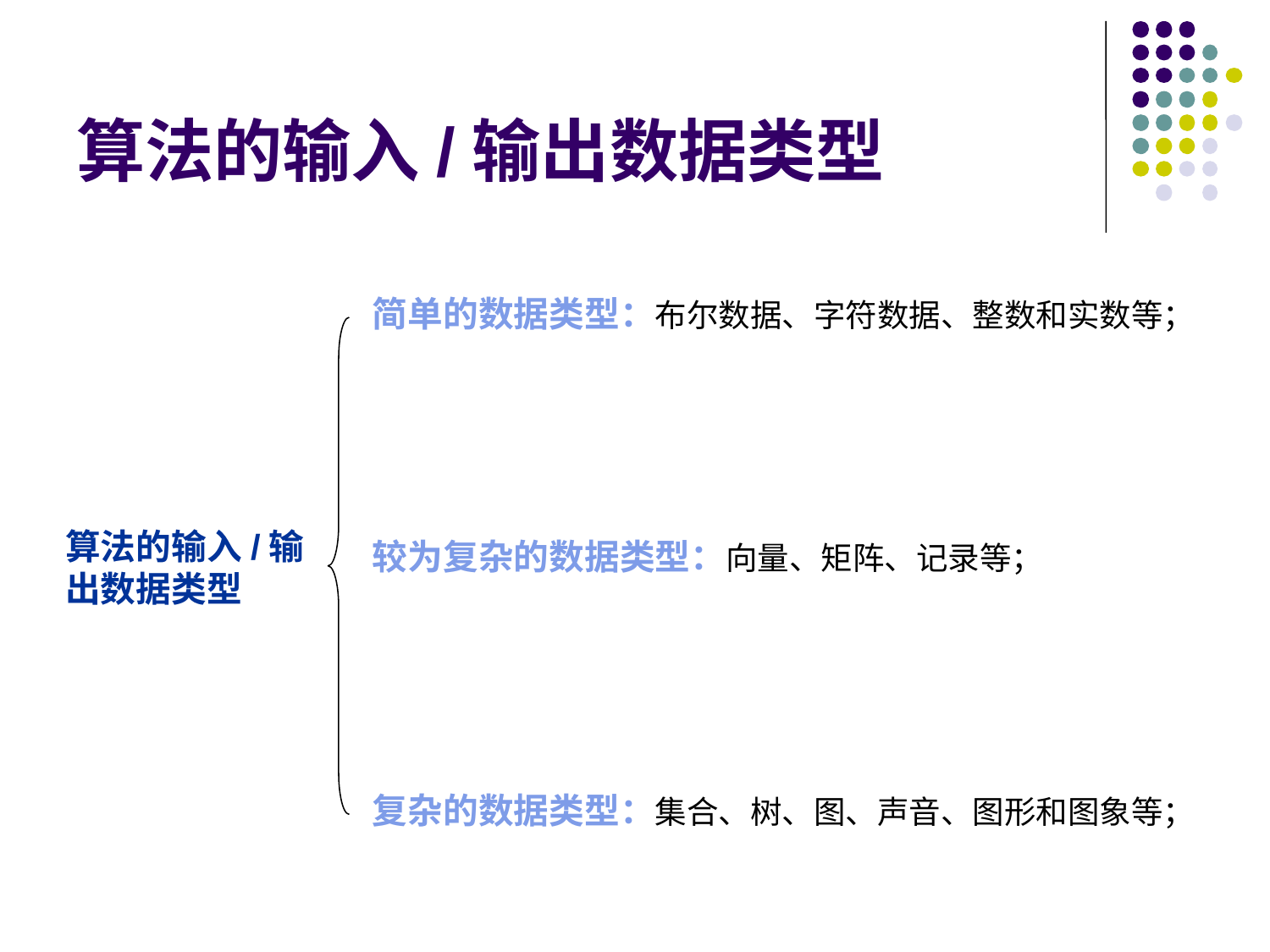

# 算法的输入/输出数据类型
简单的数据类型：布尔数据、字符数据、整数和实数等；

算法的输入/输出数据类型
较为复杂的数据类型：向量、矩阵、记录等；
复杂的数据类型：集合、树、图、声音、图形和图象等；